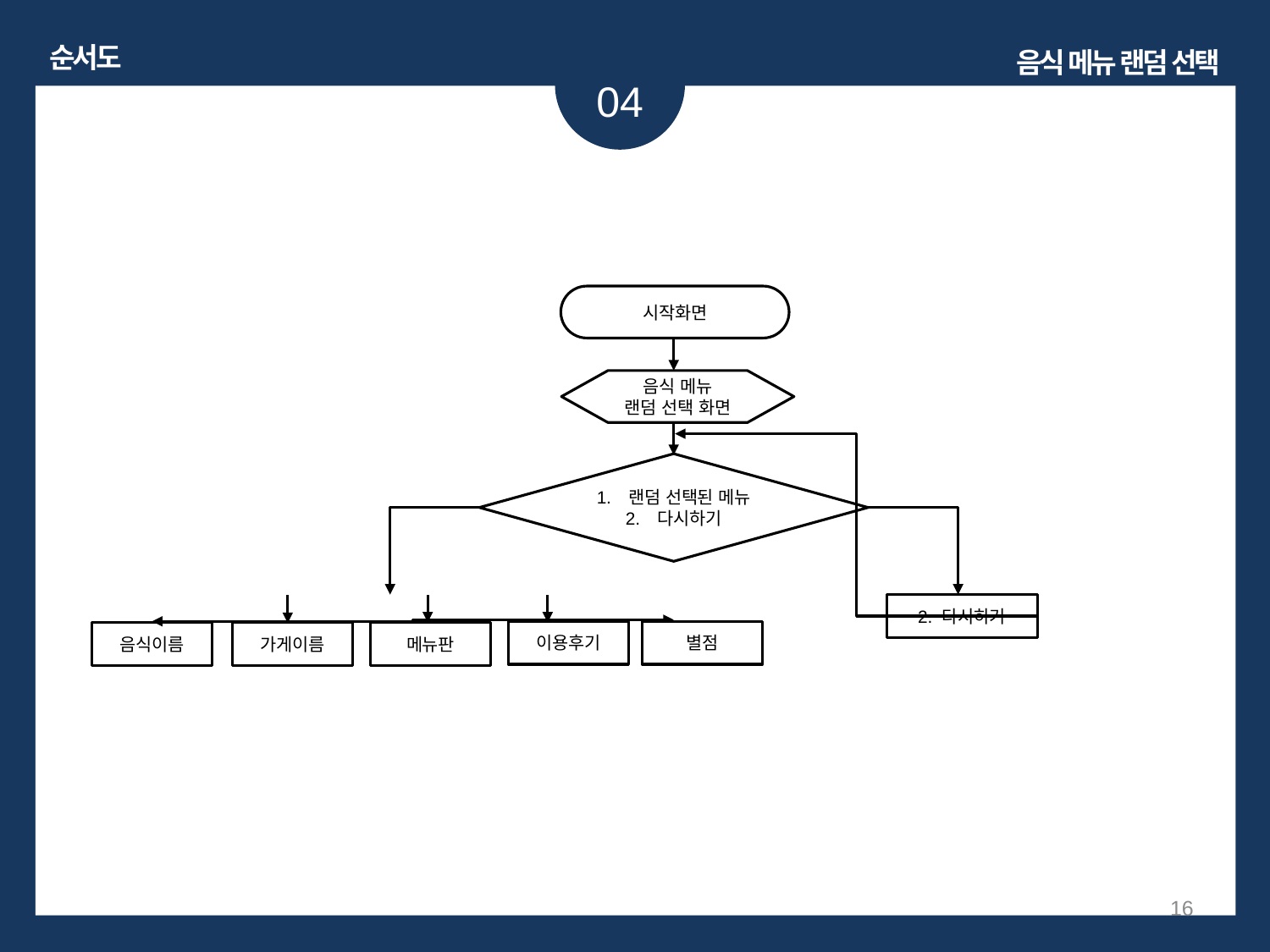

순서도
음식 메뉴 랜덤 선택
04

시작화면
음식 메뉴
랜덤 선택 화면
랜덤 선택된 메뉴
다시하기
2. 다시하기
이용후기
별점
음식이름
가게이름
메뉴판
16